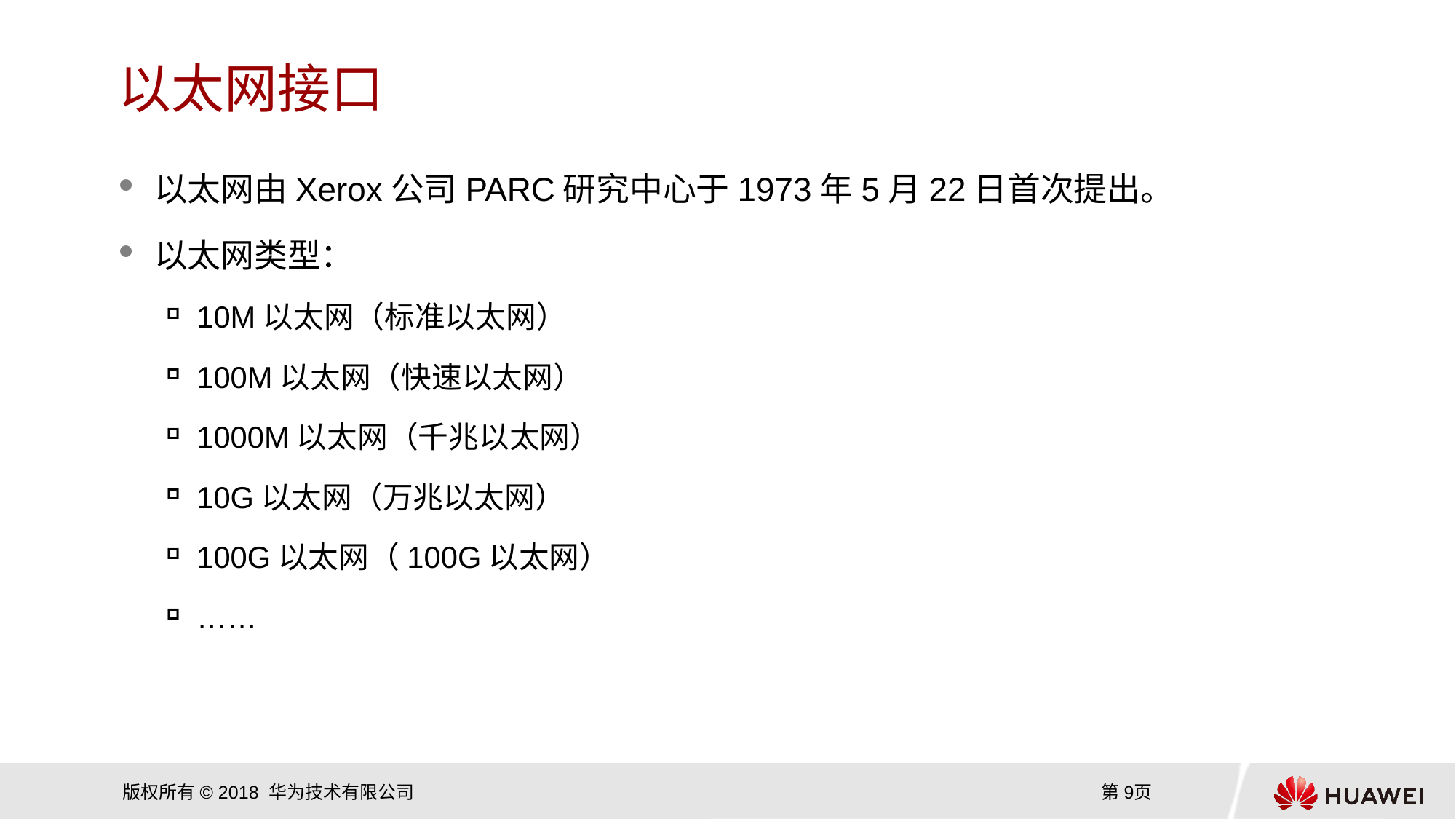

# 以太网接口
以太网由Xerox公司PARC研究中心于1973年5月22日首次提出。
以太网类型：
10M以太网（标准以太网）
100M以太网（快速以太网）
1000M以太网（千兆以太网）
10G以太网（万兆以太网）
100G以太网（100G以太网）
……